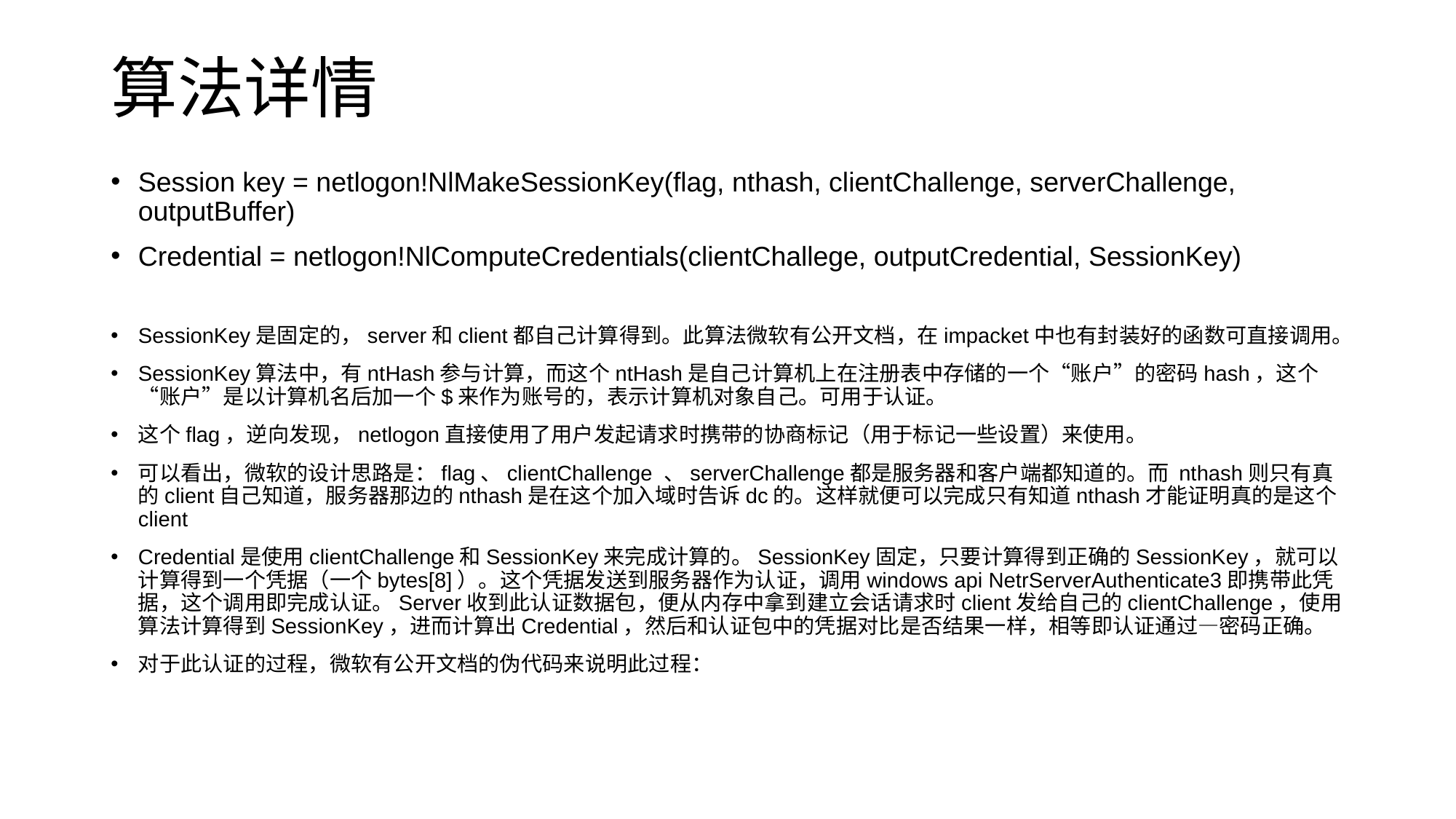

# 算法详情
Session key = netlogon!NlMakeSessionKey(flag, nthash, clientChallenge, serverChallenge, outputBuffer)
Credential = netlogon!NlComputeCredentials(clientChallege, outputCredential, SessionKey)

SessionKey是固定的，server和client都自己计算得到。此算法微软有公开文档，在impacket中也有封装好的函数可直接调用。
SessionKey算法中，有ntHash参与计算，而这个ntHash是自己计算机上在注册表中存储的一个“账户”的密码hash，这个“账户”是以计算机名后加一个$来作为账号的，表示计算机对象自己。可用于认证。
这个flag，逆向发现，netlogon直接使用了用户发起请求时携带的协商标记（用于标记一些设置）来使用。
可以看出，微软的设计思路是：flag、clientChallenge 、serverChallenge都是服务器和客户端都知道的。而 nthash则只有真的client自己知道，服务器那边的nthash是在这个加入域时告诉dc的。这样就便可以完成只有知道nthash才能证明真的是这个client
Credential是使用clientChallenge和SessionKey来完成计算的。SessionKey固定，只要计算得到正确的SessionKey，就可以计算得到一个凭据（一个bytes[8]）。这个凭据发送到服务器作为认证，调用windows api NetrServerAuthenticate3即携带此凭据，这个调用即完成认证。Server收到此认证数据包，便从内存中拿到建立会话请求时client发给自己的clientChallenge，使用算法计算得到SessionKey，进而计算出Credential，然后和认证包中的凭据对比是否结果一样，相等即认证通过—密码正确。
对于此认证的过程，微软有公开文档的伪代码来说明此过程：